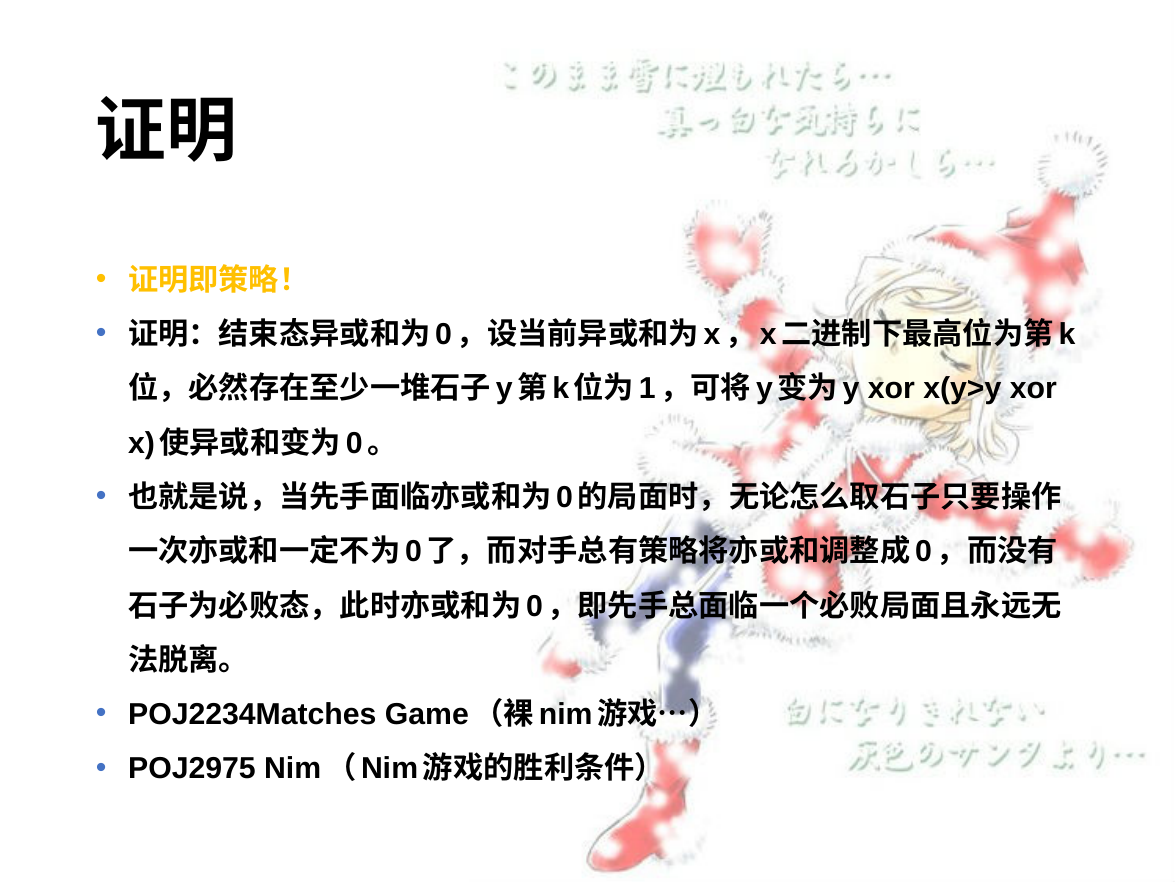

# 证明
证明即策略！
证明：结束态异或和为0，设当前异或和为x，x二进制下最高位为第k位，必然存在至少一堆石子y第k位为1，可将y变为y xor x(y>y xor x)使异或和变为0。
也就是说，当先手面临亦或和为0的局面时，无论怎么取石子只要操作一次亦或和一定不为0了，而对手总有策略将亦或和调整成0，而没有石子为必败态，此时亦或和为0，即先手总面临一个必败局面且永远无法脱离。
POJ2234Matches Game（裸nim游戏…）
POJ2975 Nim（Nim游戏的胜利条件）